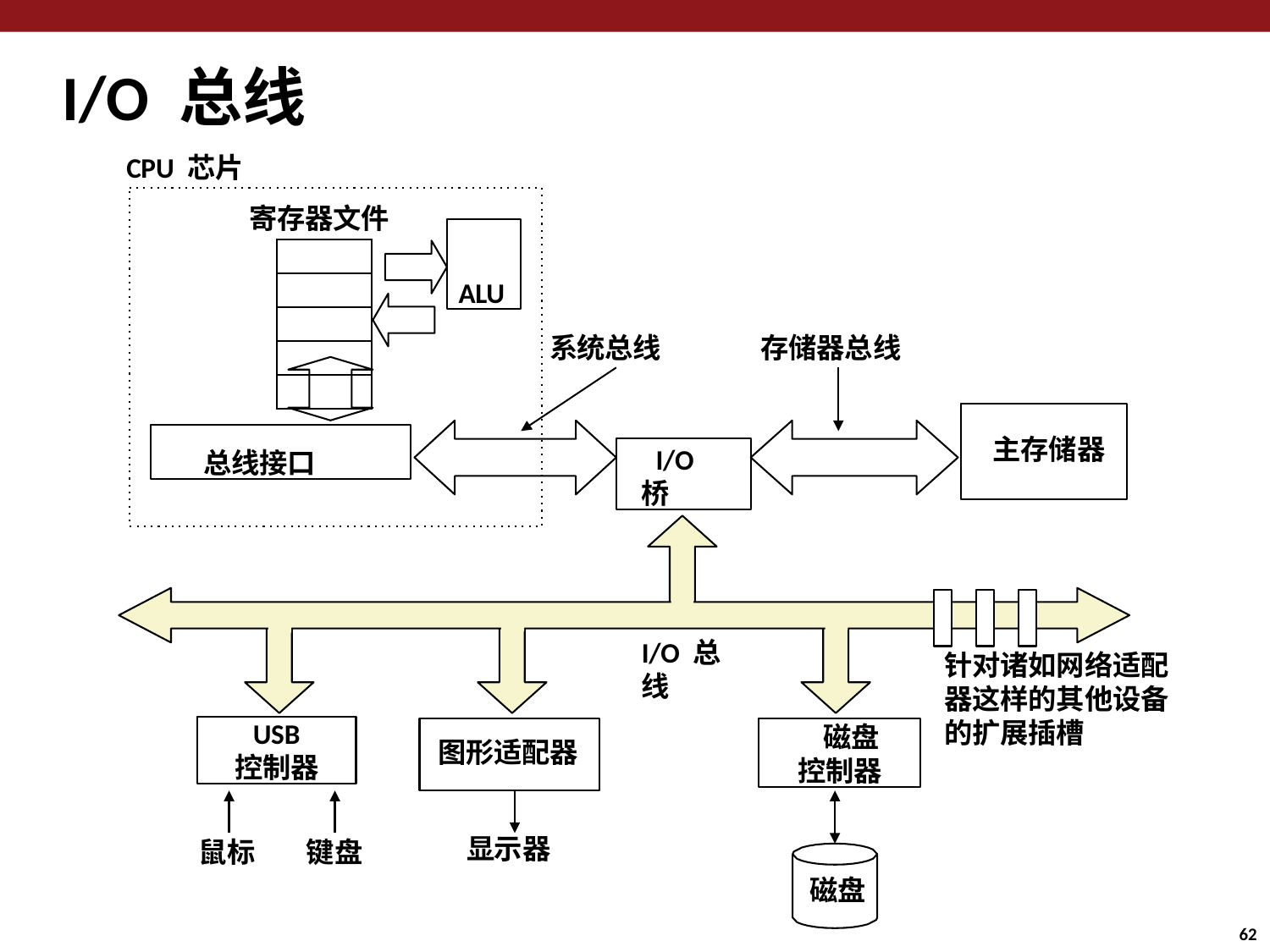

# I/O 总线
CPU 芯片

寄存器文件

ALU
|  |
| --- |
|  |
|  |
|  |
|  |

存储器总线
系统总线

主存储器

总线接口
I/O桥

I/O 总线
针对诸如网络适配器这样的其他设备的扩展插槽
USB
控制器

磁盘  控制器
图形适配器

显示器

鼠标       键盘

磁盘
62